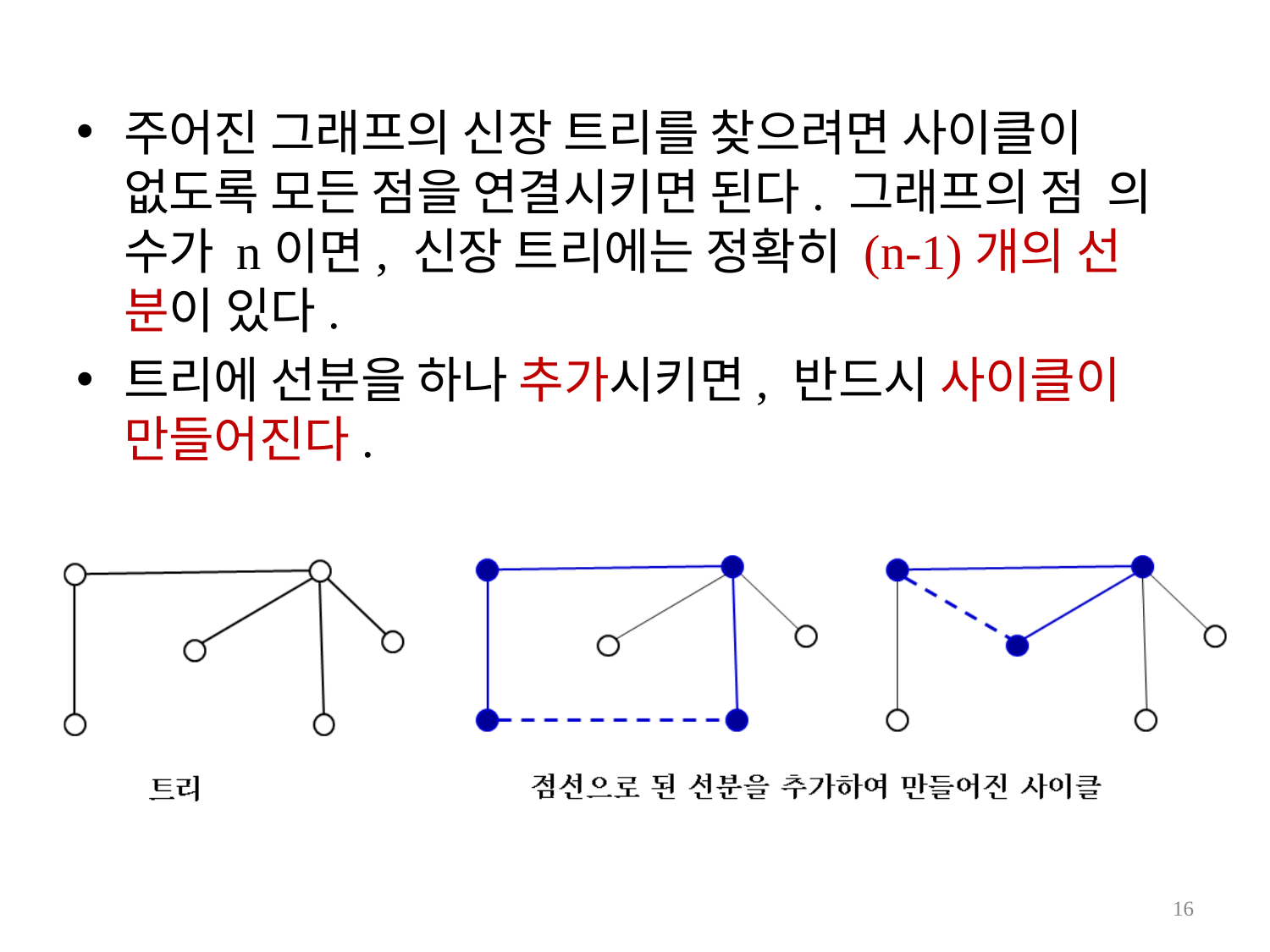

주어진 그래프의 신장 트리를 찾으려면 사이클이  없도록 모든 점을 연결시키면 된다. 그래프의 점  의 수가 n이면, 신장 트리에는 정확히 (n-1)개의 선  분이 있다.
트리에 선분을 하나 추가시키면, 반드시 사이클이  만들어진다.

16